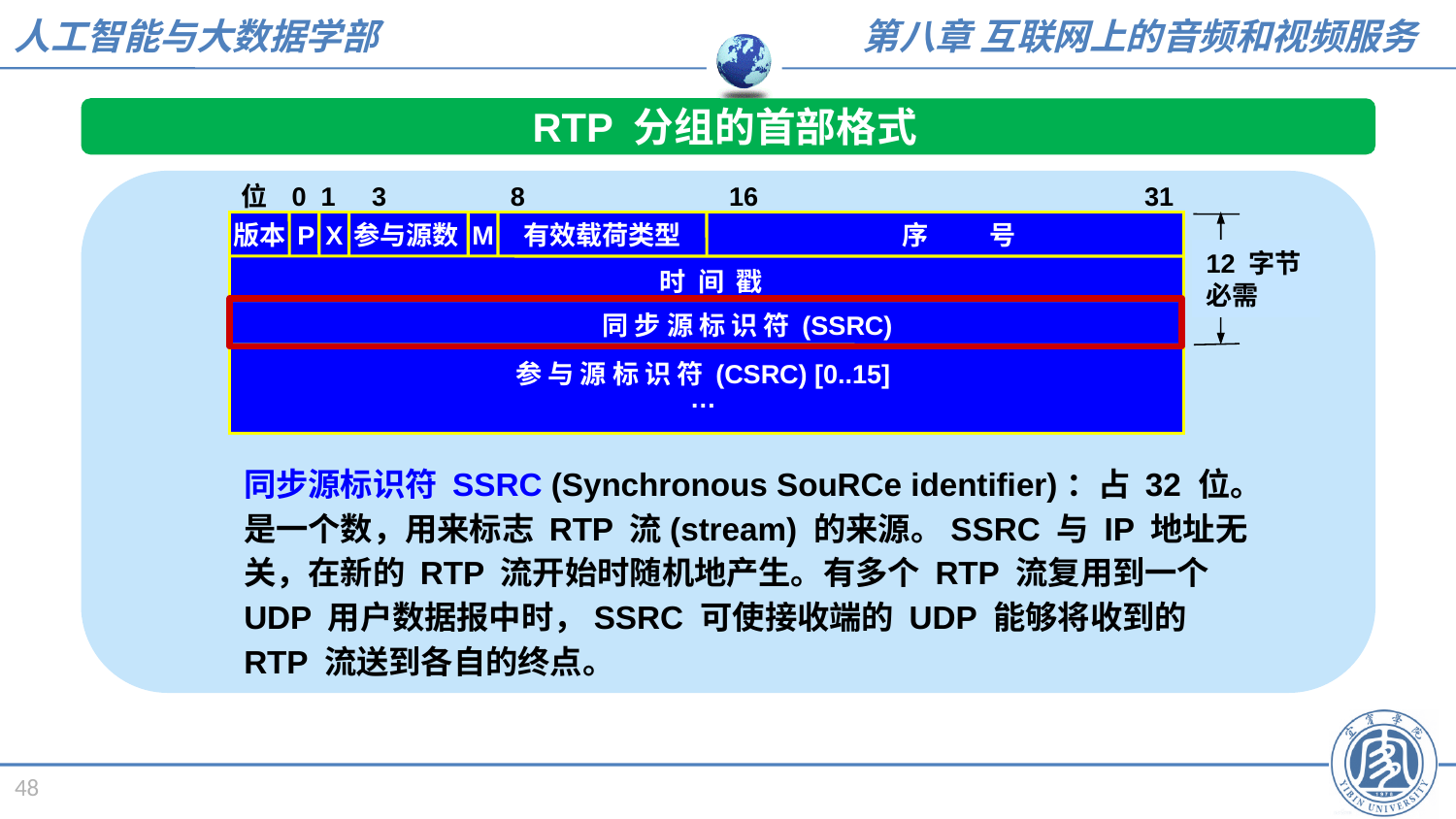

RTP 分组的首部格式

位   0  1     3                 8                            16                                                     31
版本

参与源数

有效载荷类型

X
M
序          号
P

12 字节
必需

时  间  戳

同 步 源 标 识 符 (SSRC)

参 与 源 标 识 符 (CSRC) [0..15]
…
同步源标识符 SSRC (Synchronous SouRCe identifier)：占 32 位。是一个数，用来标志 RTP 流(stream) 的来源。SSRC 与 IP 地址无关，在新的 RTP 流开始时随机地产生。有多个 RTP 流复用到一个 UDP 用户数据报中时，SSRC 可使接收端的 UDP 能够将收到的 RTP 流送到各自的终点。
48